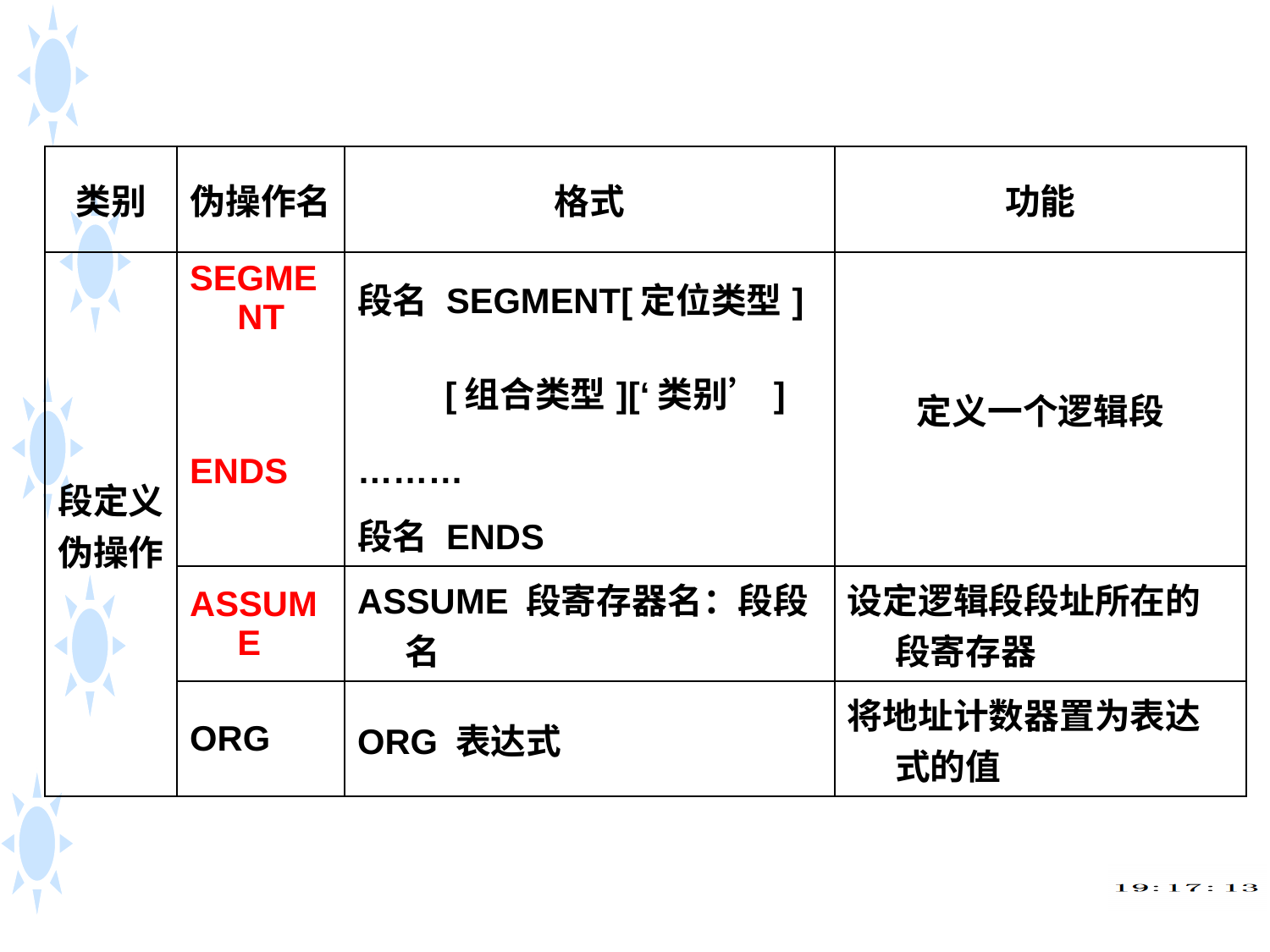

| 类别 | 伪操作名 | 格式 | 功能 |
| --- | --- | --- | --- |
| 段定义 伪操作 | SEGMENT | 段名 SEGMENT[定位类型] | 定义一个逻辑段 |
|  |  | [组合类型][‘类别’] |  |
|  | ENDS | ……… |  |
|  |  | 段名 ENDS |  |
|  | ASSUME | ASSUME 段寄存器名：段段名 | 设定逻辑段段址所在的段寄存器 |
|  | ORG | ORG 表达式 | 将地址计数器置为表达式的值 |
58